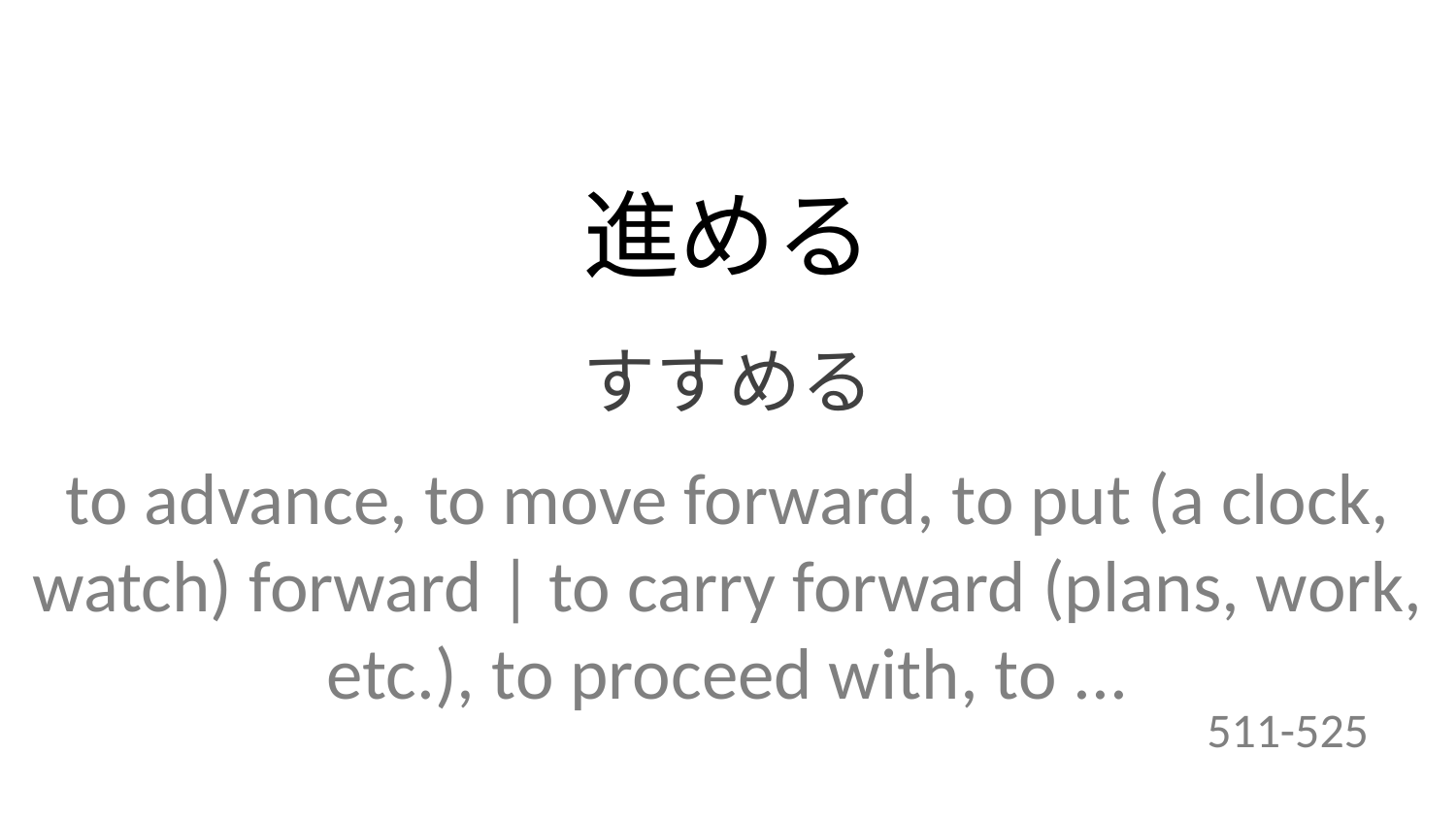

進める

すすめる
to advance, to move forward, to put (a clock, watch) forward | to carry forward (plans, work, etc.), to proceed with, to ...
511-525